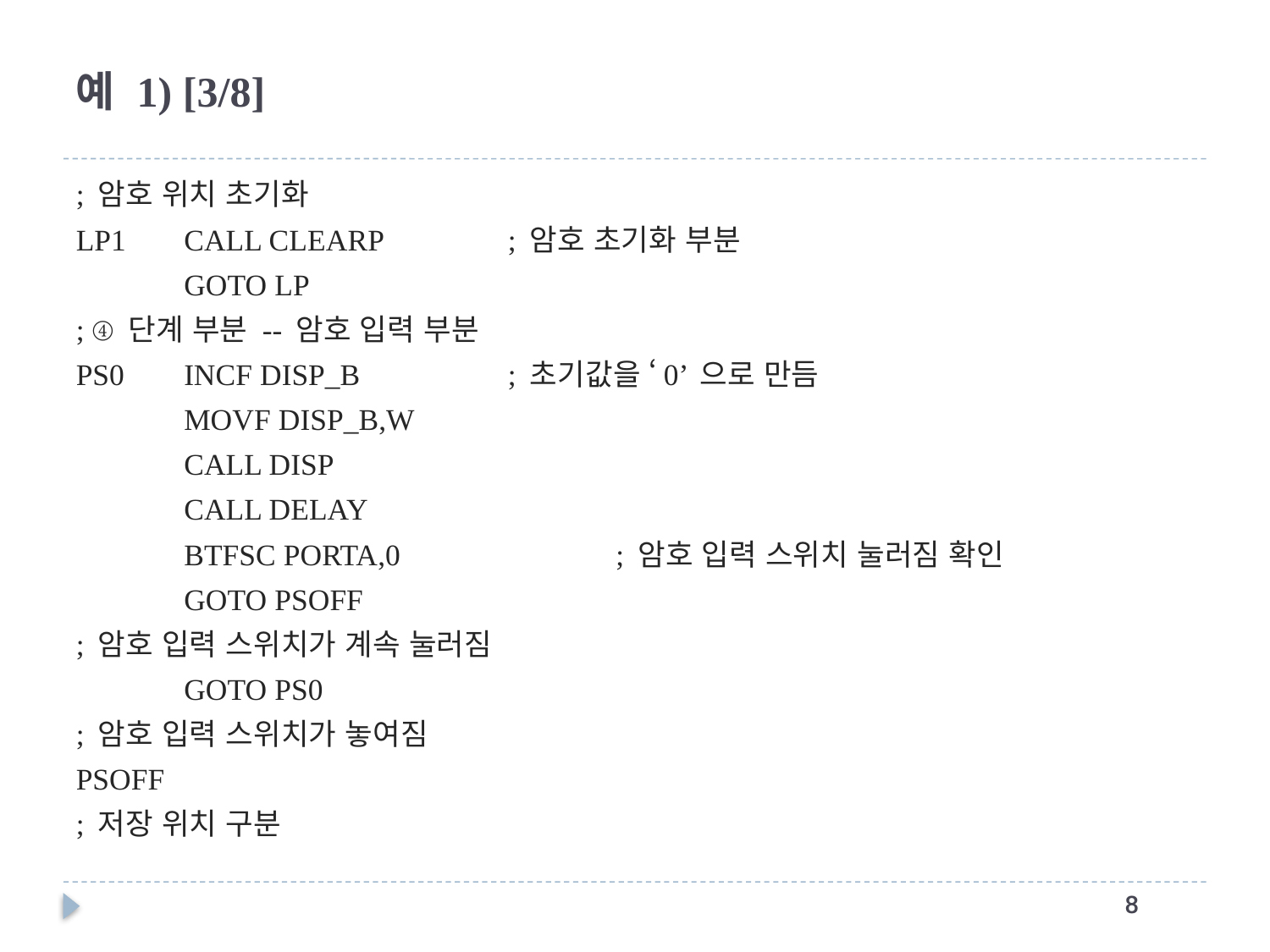

# 예 1) [3/8]
; 암호 위치 초기화
LP1 	CALL CLEARP 		; 암호 초기화 부분
	GOTO LP
; ④ 단계 부분 -- 암호 입력 부분
PS0 	INCF DISP_B 		; 초기값을 ‘0’ 으로 만듬
	MOVF DISP_B,W
	CALL DISP
	CALL DELAY
	BTFSC PORTA,0 		; 암호 입력 스위치 눌러짐 확인
	GOTO PSOFF
; 암호 입력 스위치가 계속 눌러짐
	GOTO PS0
; 암호 입력 스위치가 놓여짐
PSOFF
; 저장 위치 구분
8